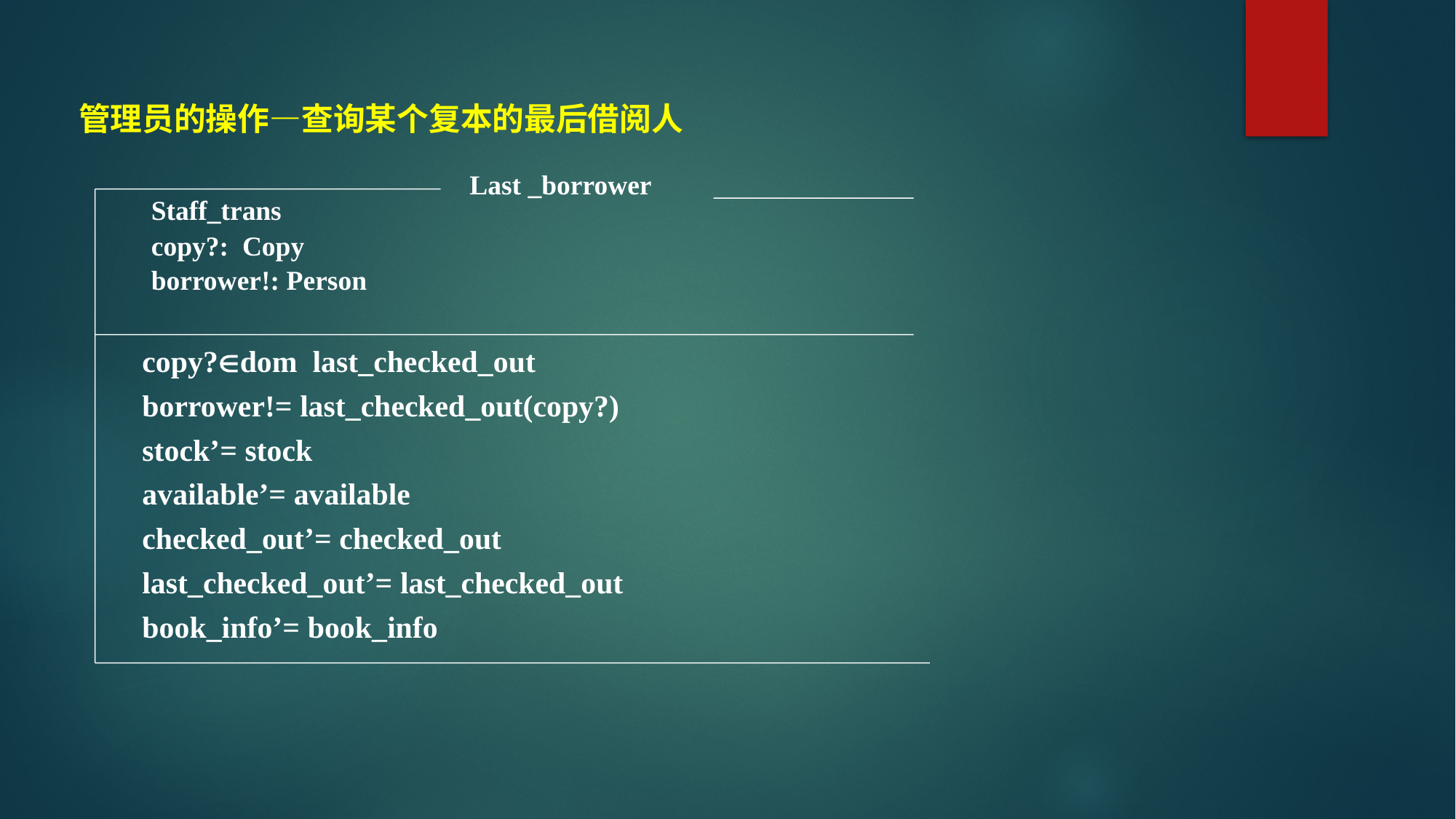

管理员的操作—查询某个复本的最后借阅人

Last _borrower

Staff_trans
copy?:  Copy
borrower!: Person

copy?∈dom  last_checked_out
borrower!= last_checked_out(copy?)
stock’= stock
available’= available
checked_out’= checked_out
last_checked_out’= last_checked_out
book_info’= book_info